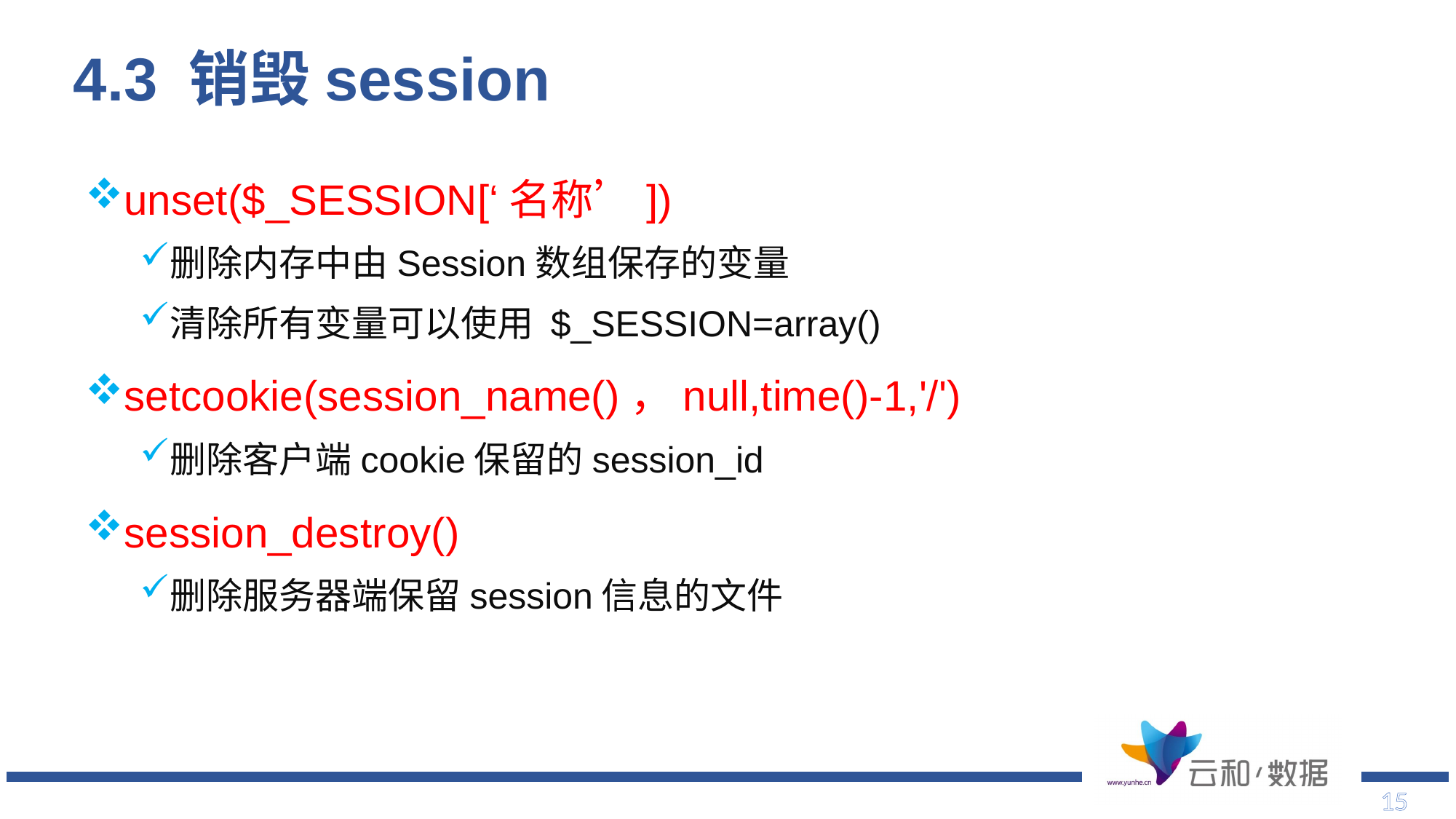

# 4.3 销毁session
unset($_SESSION[‘名称’])
删除内存中由Session数组保存的变量
清除所有变量可以使用 $_SESSION=array()
setcookie(session_name()，null,time()-1,'/')
删除客户端cookie保留的session_id
session_destroy()
删除服务器端保留session信息的文件